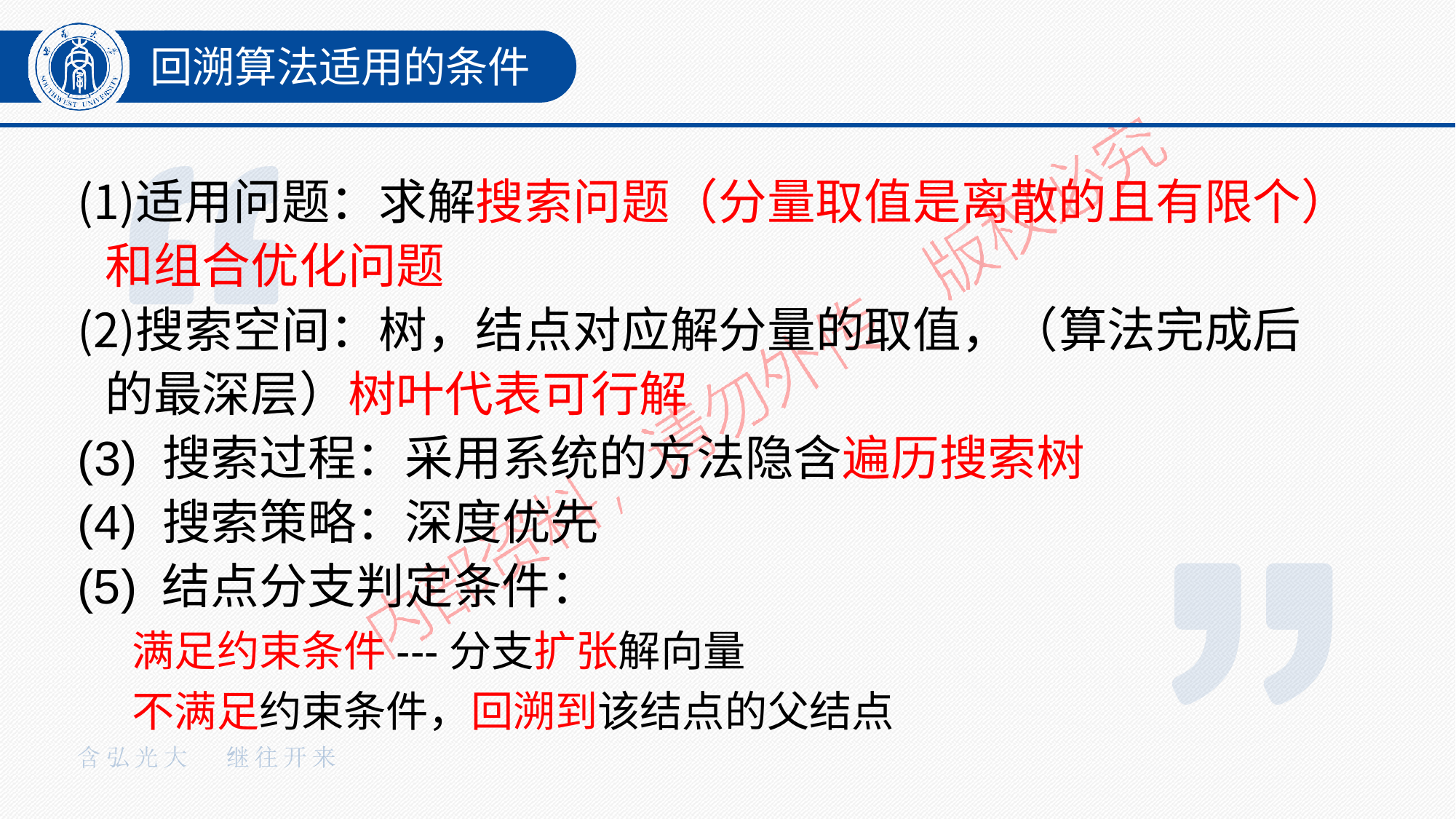

回溯算法适用的条件
# 适用问题：求解搜索问题（分量取值是离散的且有限个）  和组合优化问题
搜索空间：树，结点对应解分量的取值，（算法完成后 的最深层）树叶代表可行解
(3) 搜索过程：采用系统的方法隐含遍历搜索树 (4) 搜索策略：深度优先
(5) 结点分支判定条件：
满足约束条件---分支扩张解向量
不满足约束条件，回溯到该结点的父结点